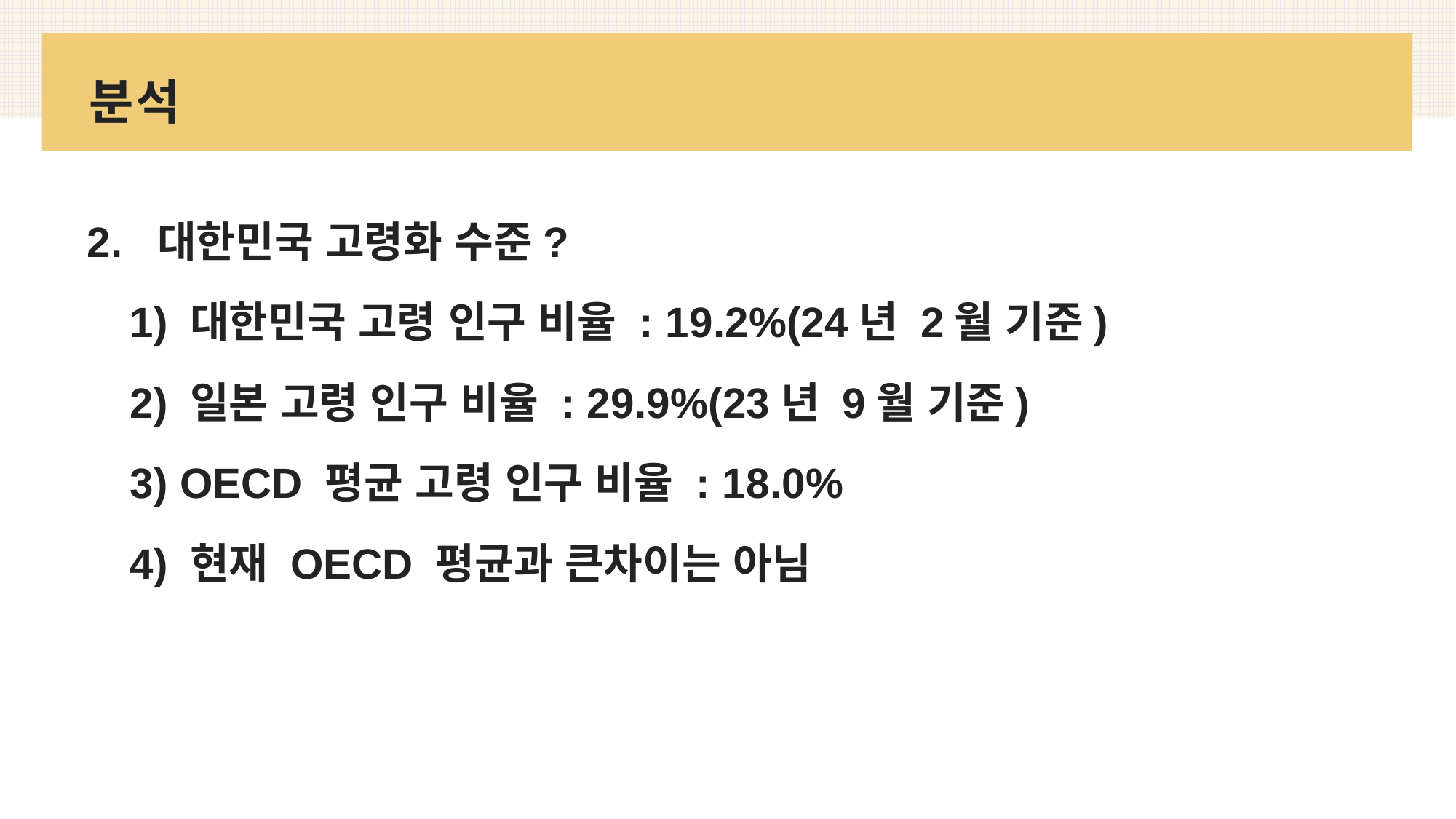

# 분석
2.  대한민국 고령화 수준?
 1) 대한민국 고령 인구 비율 : 19.2%(24년 2월 기준)
 2) 일본 고령 인구 비율 : 29.9%(23년 9월 기준)
 3) OECD 평균 고령 인구 비율 : 18.0%
 4) 현재 OECD 평균과 큰차이는 아님